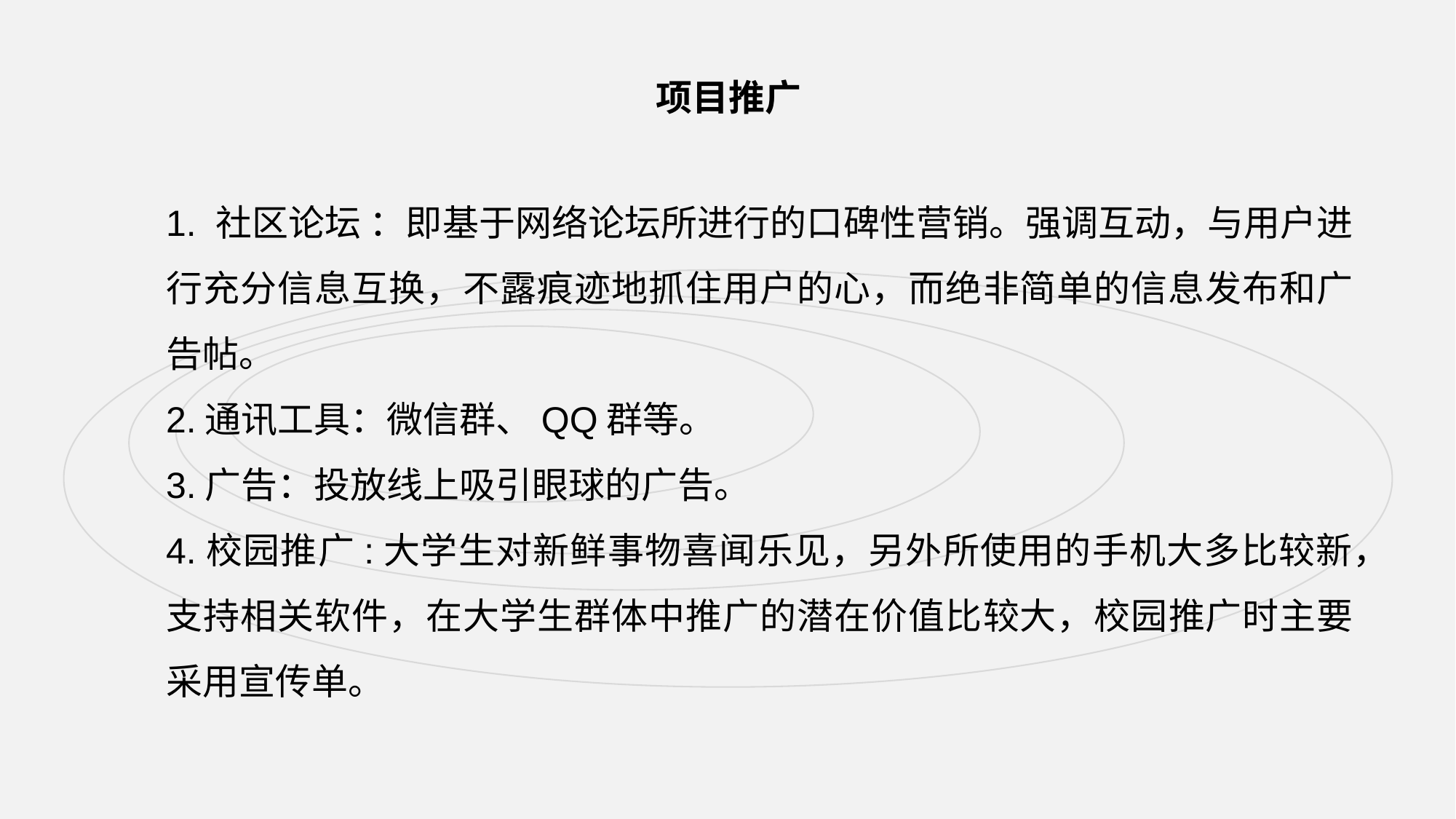

项目推广
1. 社区论坛 ：即基于网络论坛所进行的口碑性营销。强调互动，与用户进行充分信息互换，不露痕迹地抓住用户的心，而绝非简单的信息发布和广告帖。
2.通讯工具：微信群、QQ群等。
3.广告：投放线上吸引眼球的广告。
4.校园推广:大学生对新鲜事物喜闻乐见，另外所使用的手机大多比较新，支持相关软件，在大学生群体中推广的潜在价值比较大，校园推广时主要采用宣传单。